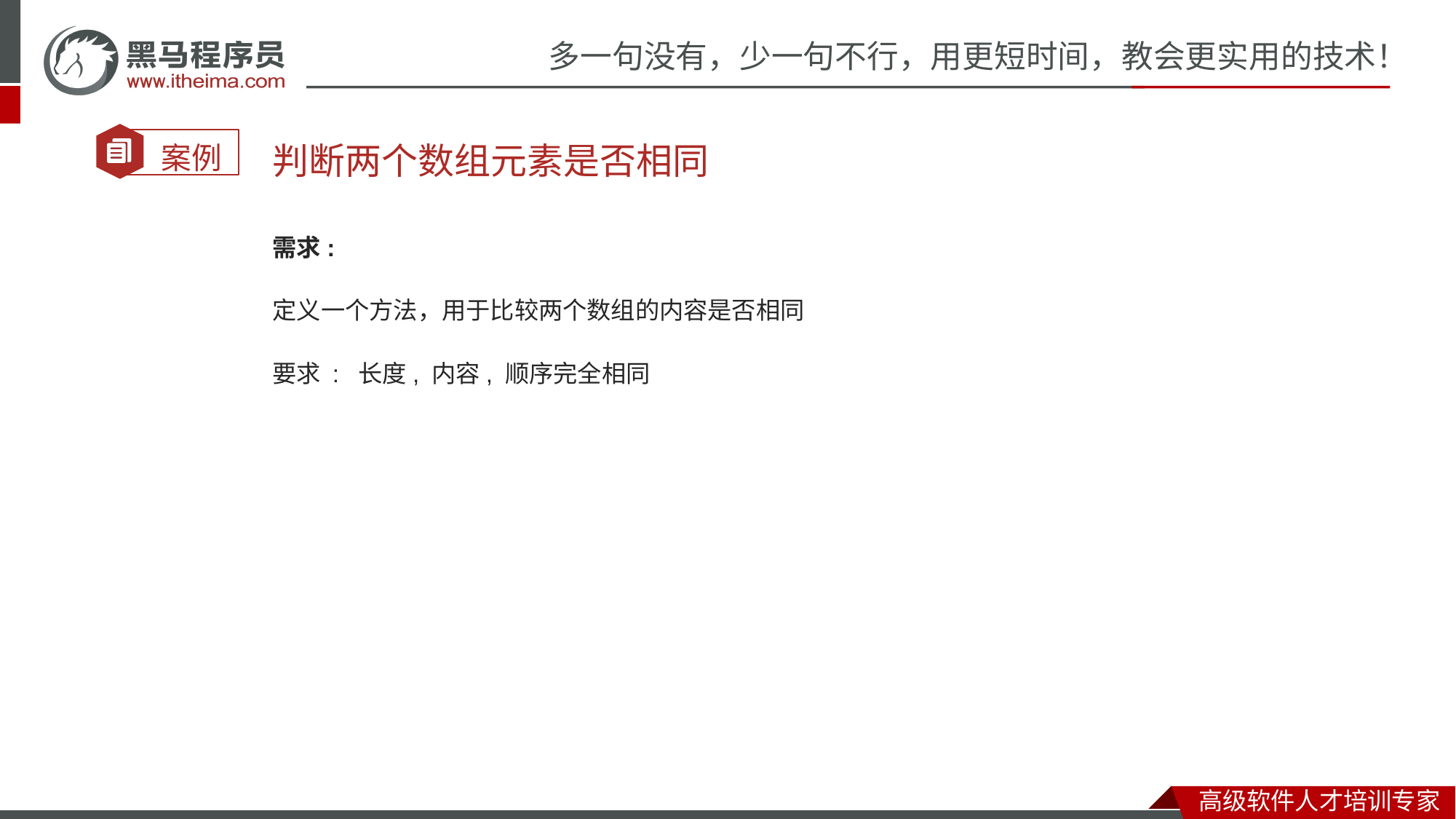

判断两个数组元素是否相同
需求:
定义一个方法，用于比较两个数组的内容是否相同
要求 :  长度, 内容, 顺序完全相同